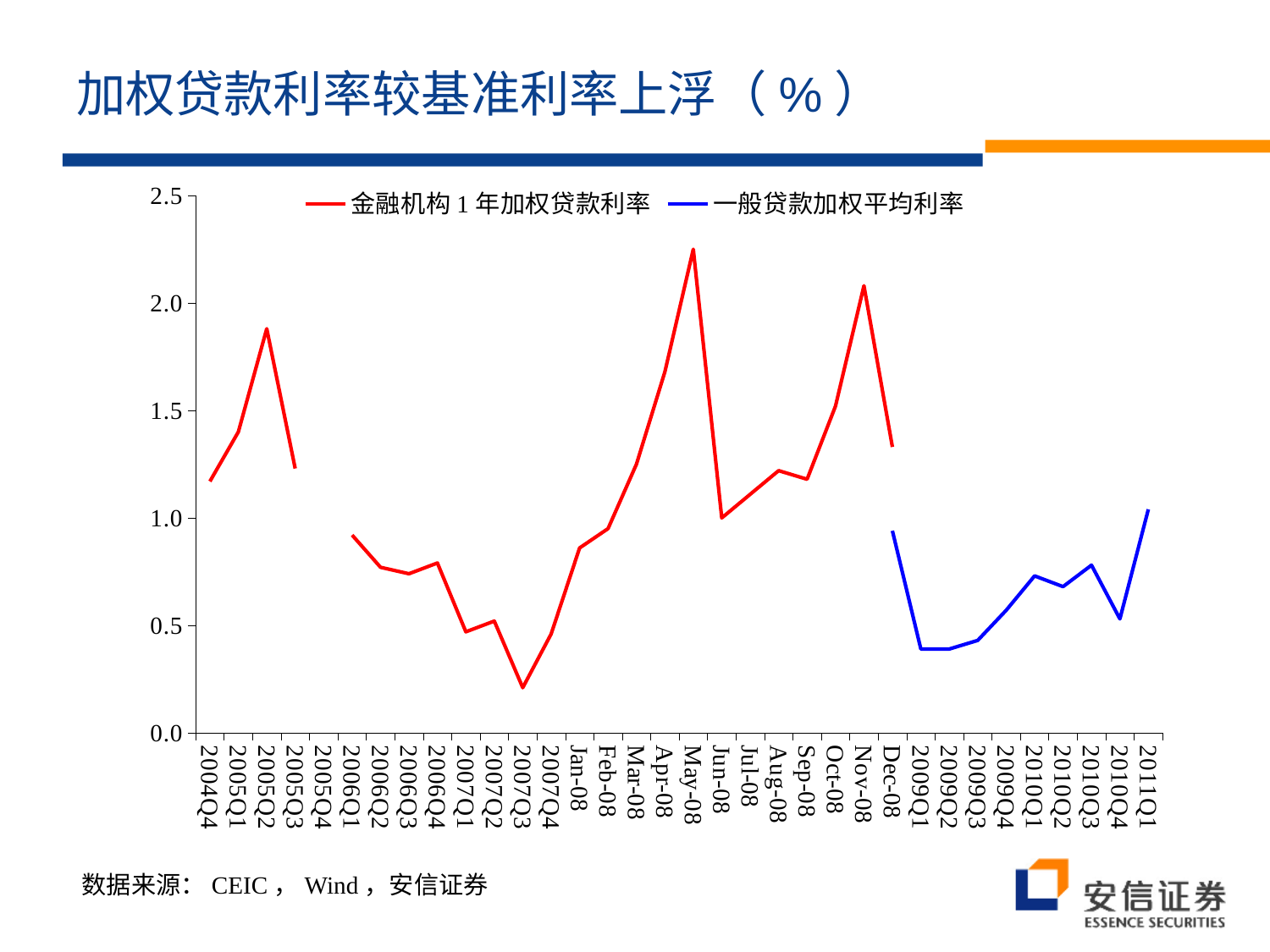

# 加权贷款利率较基准利率上浮（%）

### Chart

| Category | 金融机构1年加权贷款利率 | 一般贷款加权平均利率 |
|---|---|---|
| 2004Q4 | 1.1699999999999984 | None |
| 2005Q1 | 1.3999999999999988 | None |
| 2005Q2 | 1.8799999999999983 | None |
| 2005Q3 | 1.2299999999999975 | None |
| 2005Q4 | None | None |
| 2006Q1 | 0.919999999999999 | None |
| 2006Q2 | 0.7700000000000018 | None |
| 2006Q3 | 0.7400000000000005 | None |
| 2006Q4 | 0.79 | None |
| 2007Q1 | 0.4700000000000008 | None |
| 2007Q2 | 0.5199999999999997 | None |
| 2007Q3 | 0.21000000000000005 | None |
| 2007Q4 | 0.46 | None |
| Jan-08 | 0.8600000000000007 | None |
| Feb-08 | 0.9500000000000005 | None |
| Mar-08 | 1.2500000000000009 | None |
| Apr-08 | 1.6800000000000013 | None |
| May-08 | 2.250000000000001 | None |
| Jun-08 | 1.0000000000000009 | None |
| Jul-08 | 1.1100000000000003 | None |
| Aug-08 | 1.2199999999999986 | None |
| Sep-08 | 1.1800000000000013 | None |
| Oct-08 | 1.5199999999999987 | None |
| Nov-08 | 2.08 | None |
| Dec-08 | 1.33 | 0.9400000000000006 |
| 2009Q1 | None | 0.39000000000000073 |
| 2009Q2 | None | 0.39000000000000073 |
| 2009Q3 | None | 0.43000000000000077 |
| 2009Q4 | None | 0.5700000000000006 |
| 2010Q1 | None | 0.7300000000000006 |
| 2010Q2 | None | 0.6800000000000006 |
| 2010Q3 | None | 0.7800000000000002 |
| 2010Q4 | None | 0.5300000000000002 |
| 2011Q1 | None | 1.04 |
数据来源：CEIC，Wind，安信证券